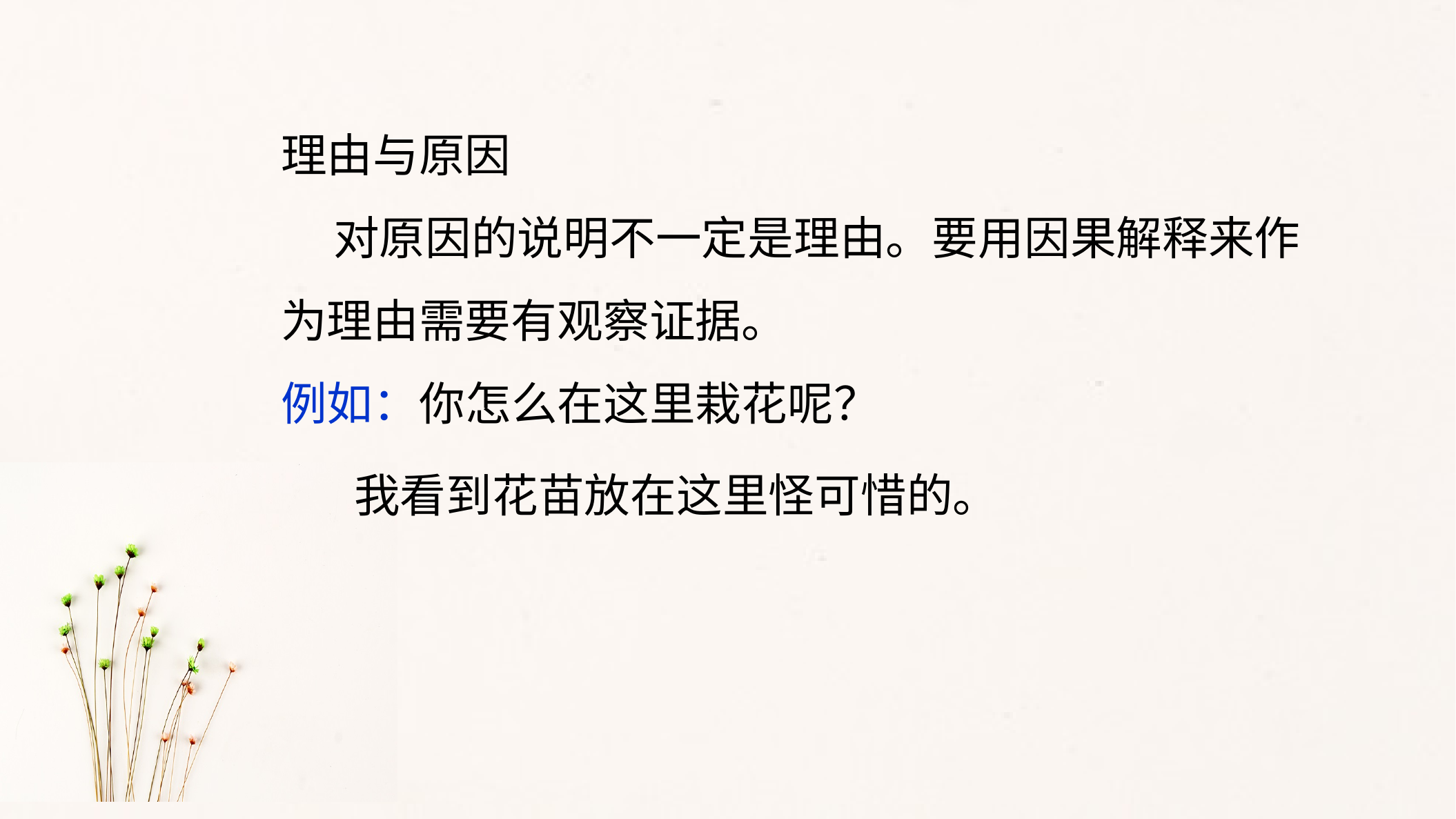

理由与原因
    对原因的说明不一定是理由。要用因果解释来作为理由需要有观察证据。
例如：你怎么在这里栽花呢？
      我看到花苗放在这里怪可惜的。